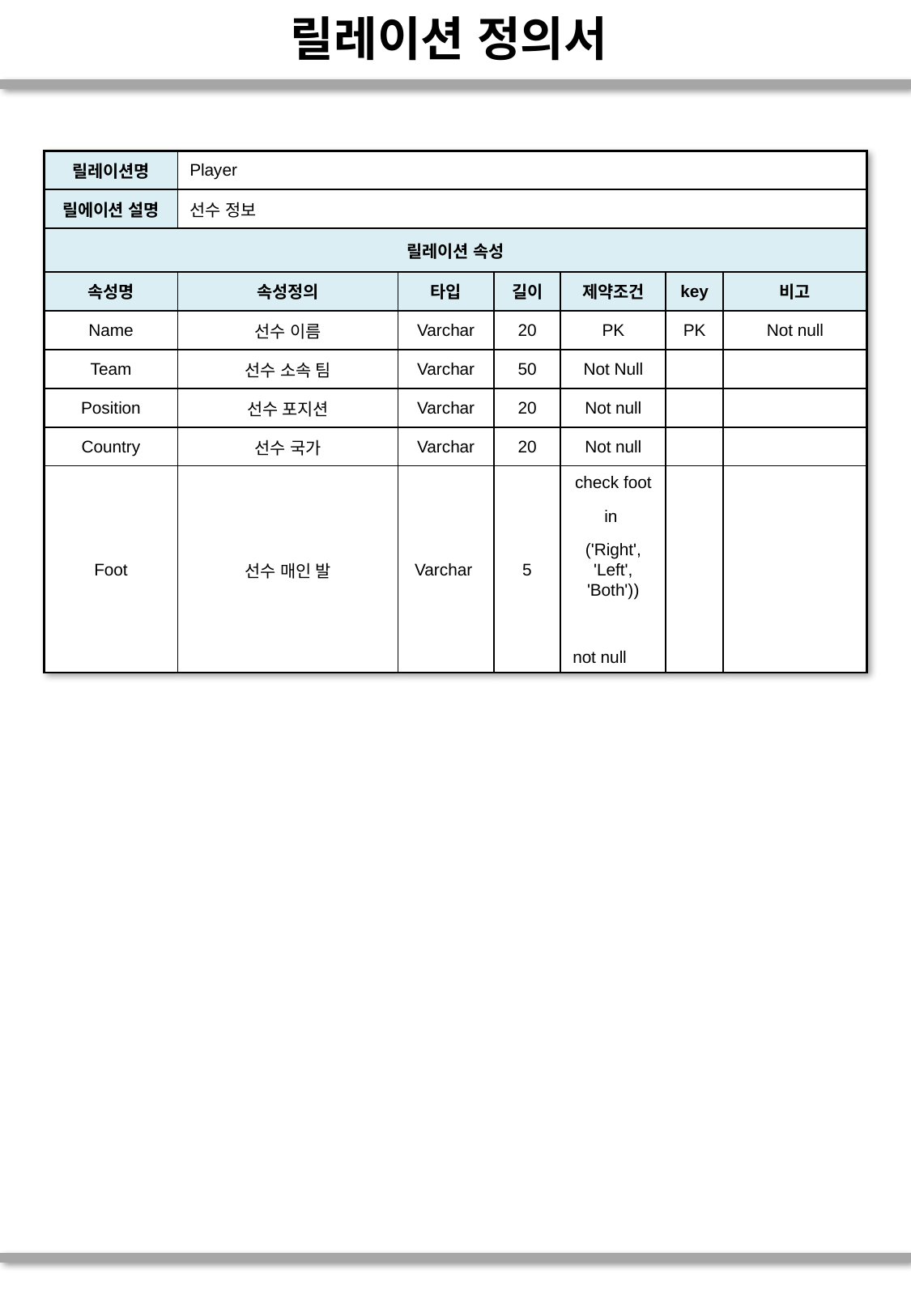

# 릴레이션 정의서
| 릴레이션명 | Player |  |  |  |  |  |
| --- | --- | --- | --- | --- | --- | --- |
| 릴에이션 설명 | 선수 정보 |  |  |  |  |  |
| 릴레이션 속성 |  |  |  |  |  |  |
| 속성명 | 속성정의 | 타입 | 길이 | 제약조건 | key | 비고 |
| Name | 선수 이름 | Varchar | 20 | PK | PK | Not null |
| Team | 선수 소속 팀 | Varchar | 50 | Not Null |  |  |
| Position | 선수 포지션 | Varchar | 20 | Not null |  |  |
| Country | 선수 국가 | Varchar | 20 | Not null |  |  |
| Foot | 선수 매인 발 | Varchar | 5 | check foot in ('Right', 'Left', 'Both'))   not null |  |  |